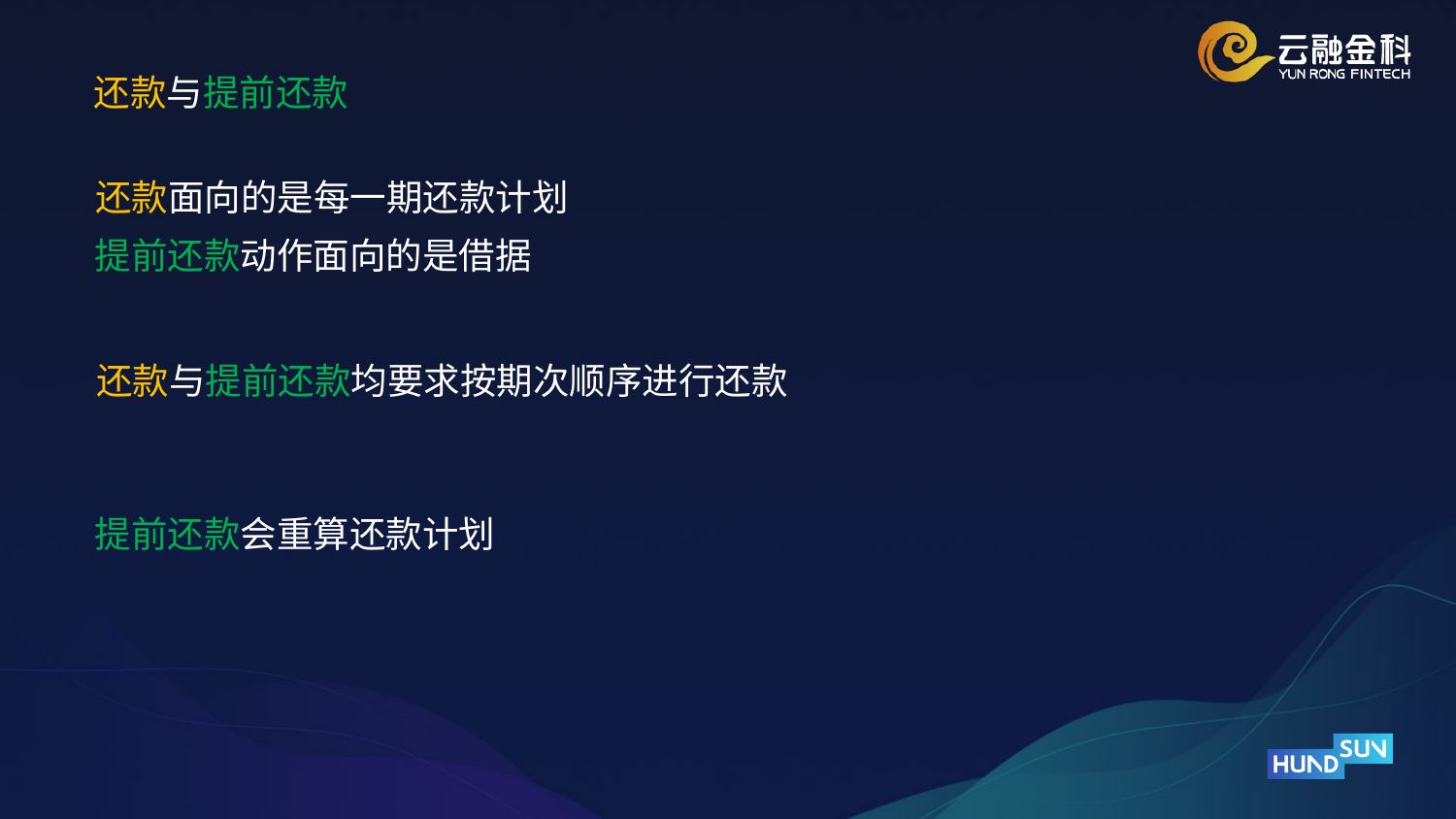

还款与提前还款
还款面向的是每一期还款计划
提前还款动作面向的是借据
还款与提前还款均要求按期次顺序进行还款
提前还款会重算还款计划